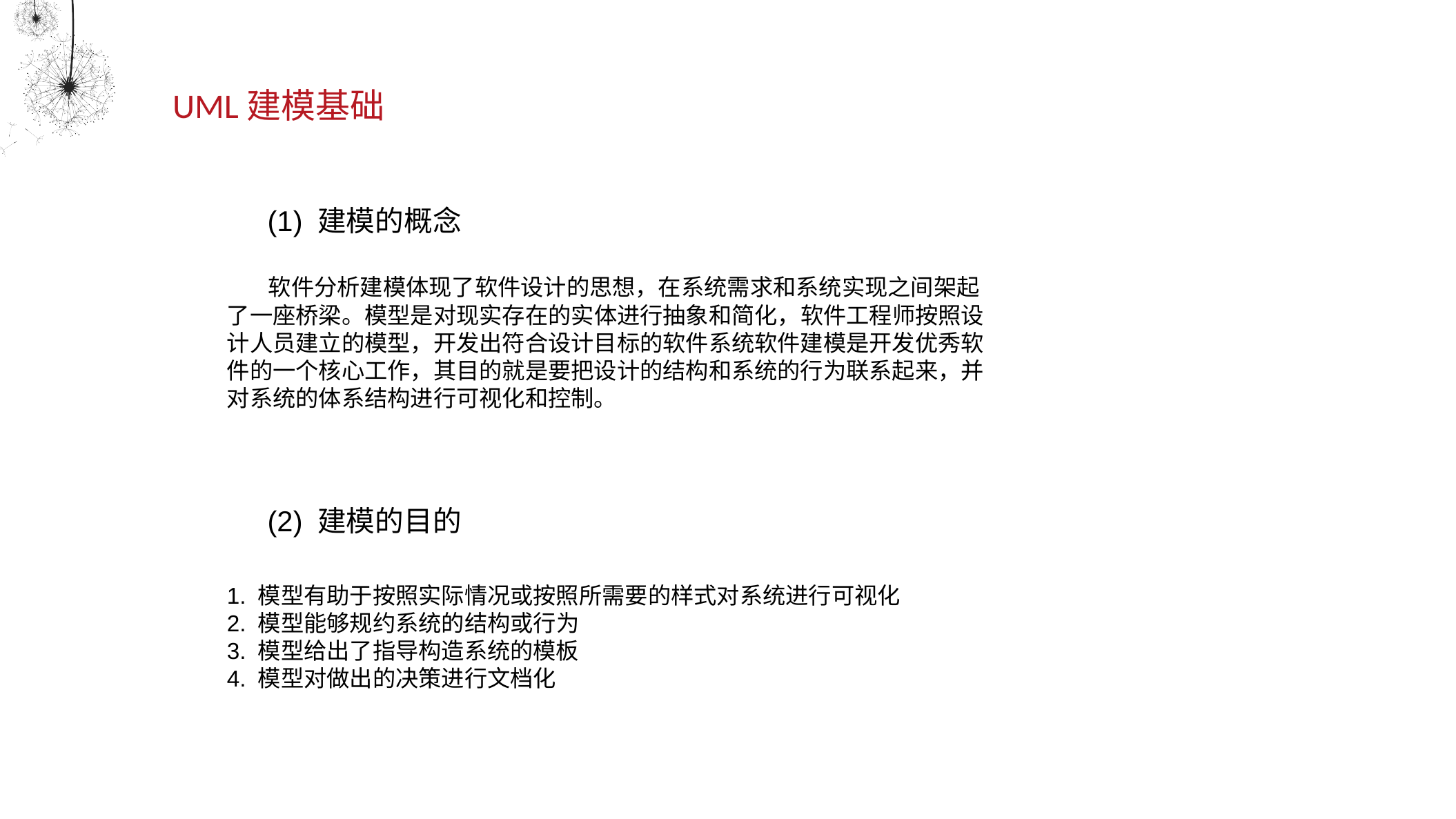

UML建模基础
(1) 建模的概念
      软件分析建模体现了软件设计的思想，在系统需求和系统实现之间架起了一座桥梁。模型是对现实存在的实体进行抽象和简化，软件工程师按照设计人员建立的模型，开发出符合设计目标的软件系统软件建模是开发优秀软件的一个核心工作，其目的就是要把设计的结构和系统的行为联系起来，并对系统的体系结构进行可视化和控制。
(2) 建模的目的
1. 模型有助于按照实际情况或按照所需要的样式对系统进行可视化
2. 模型能够规约系统的结构或行为
3. 模型给出了指导构造系统的模板
4. 模型对做出的决策进行文档化